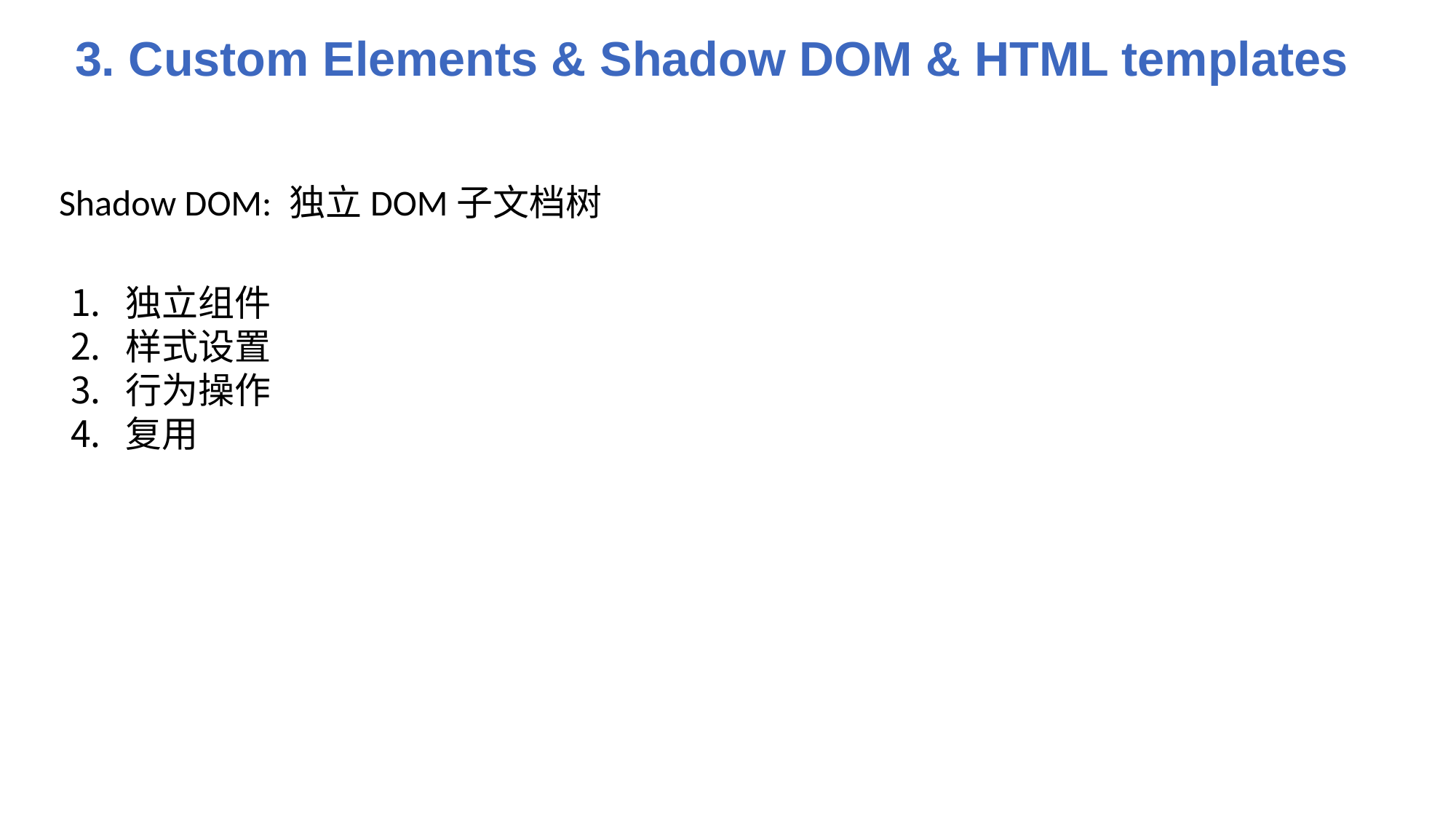

3. Custom Elements & Shadow DOM & HTML templates
Shadow DOM: 独立DOM子文档树
独立组件
样式设置
行为操作
复用
15